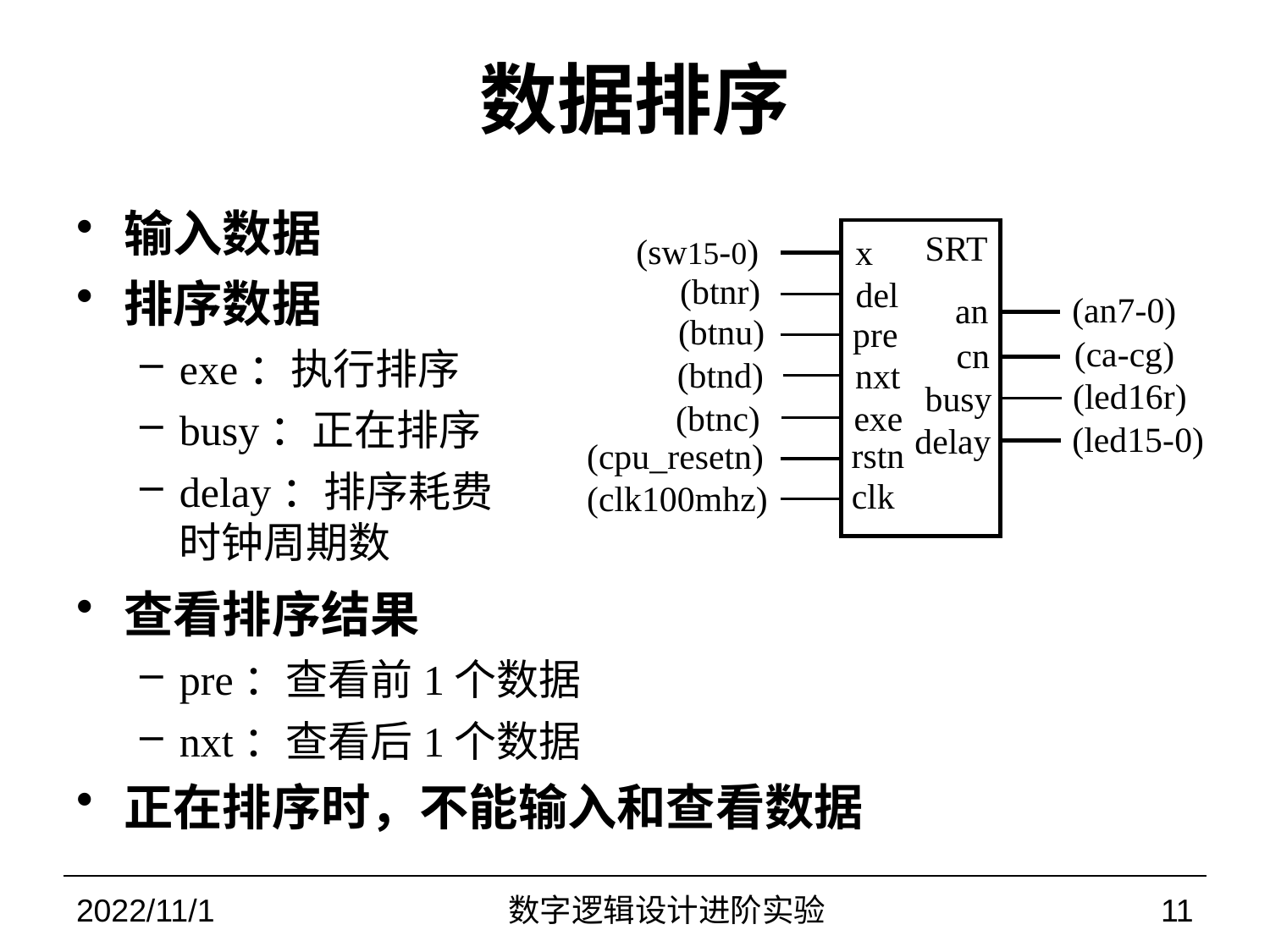

# 数据排序
输入数据
排序数据
exe：执行排序
busy：正在排序
delay：排序耗费时钟周期数

x
SRT
del
an
pre
cn
nxt
busy
exe
delay
rstn
clk
(sw15-0)
(btnr)
(an7-0)
(btnu)
(ca-cg)
(btnd)
(led16r)
(btnc)
(led15-0)
(cpu_resetn)
(clk100mhz)
查看排序结果
pre：查看前1个数据
nxt：查看后1个数据
正在排序时，不能输入和查看数据

2022/11/1
数字逻辑设计进阶实验
11